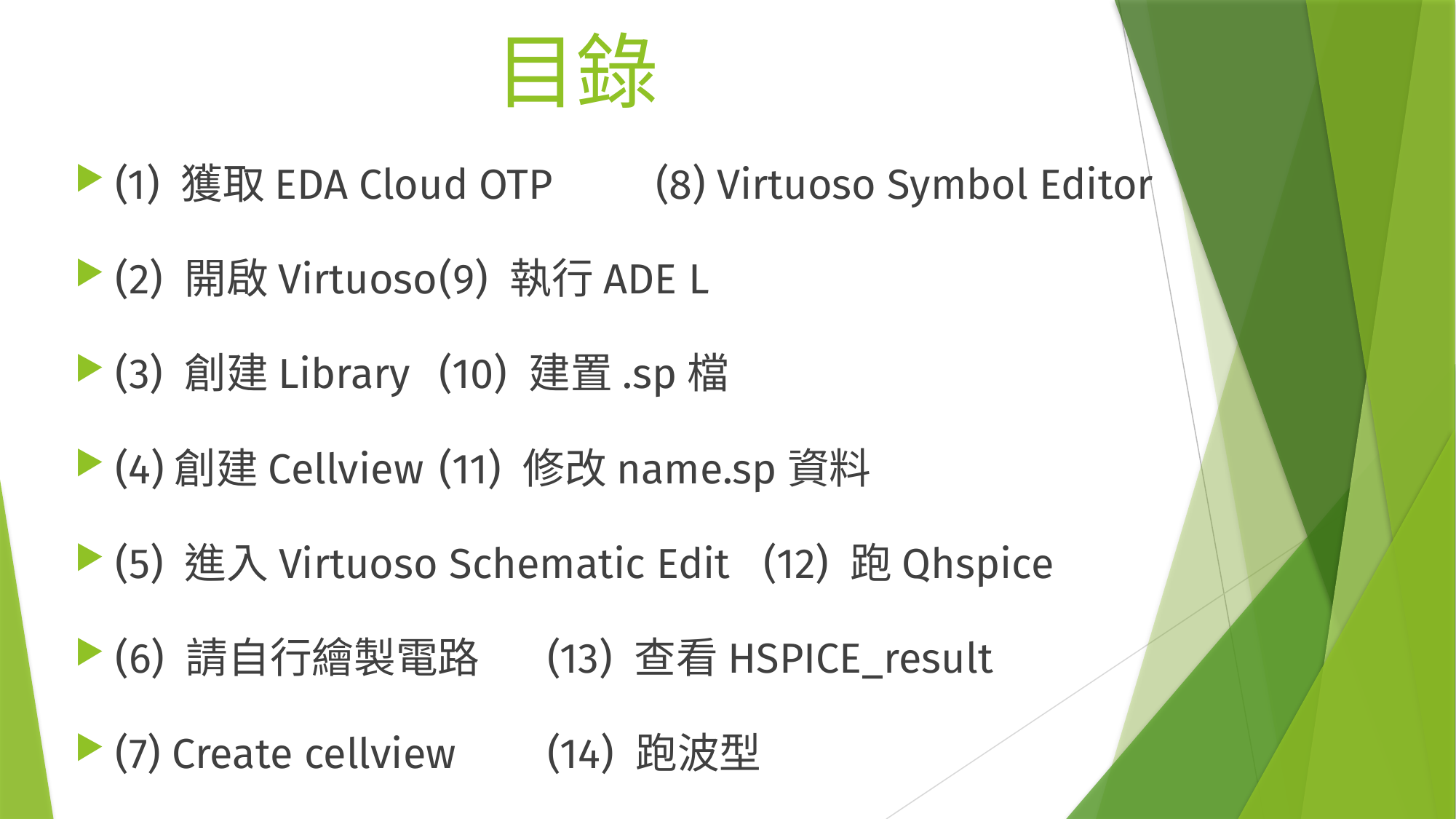

# 目錄
(1) 獲取EDA Cloud OTP				(8) Virtuoso Symbol Editor

(2) 開啟Virtuoso						(9) 執行ADE L

(3) 創建Library							(10) 建置.sp檔

(4)創建Cellview						(11) 修改name.sp資料

(5) 進入Virtuoso Schematic Edit	(12) 跑Qhspice

(6) 請自行繪製電路					(13) 查看HSPICE_result

(7) Create cellview					(14) 跑波型